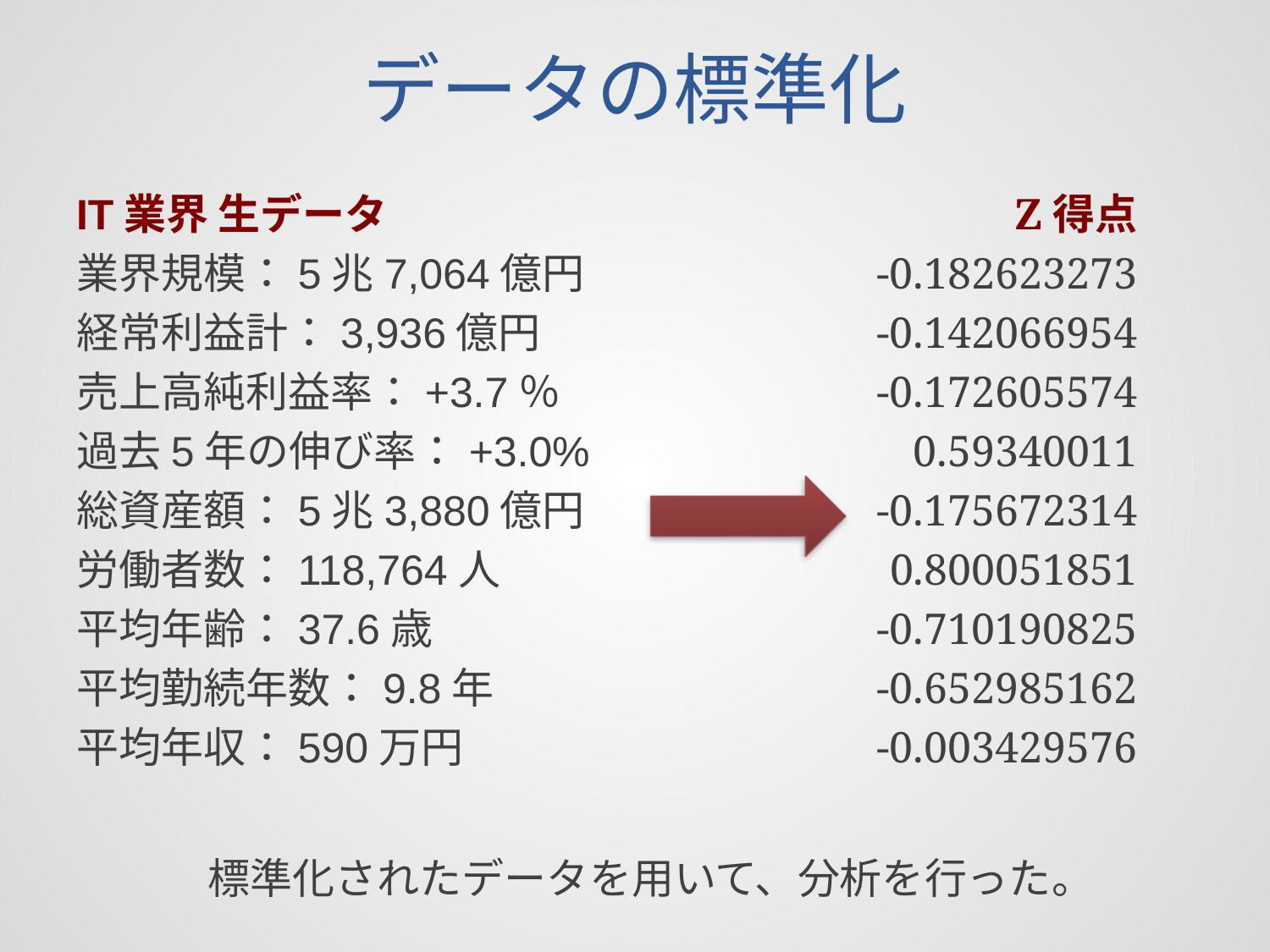

# データの標準化
IT業界 生データ
業界規模：5兆7,064億円
経常利益計：3,936億円
売上高純利益率：+3.7％
過去5年の伸び率：+3.0%
総資産額：5兆3,880億円
労働者数：118,764人
平均年齢：37.6歳
平均勤続年数：9.8年
平均年収：590万円

Z得点
-0.182623273
-0.142066954
-0.172605574
0.59340011
-0.175672314
0.800051851
-0.710190825
-0.652985162
-0.003429576

標準化されたデータを用いて、分析を行った。